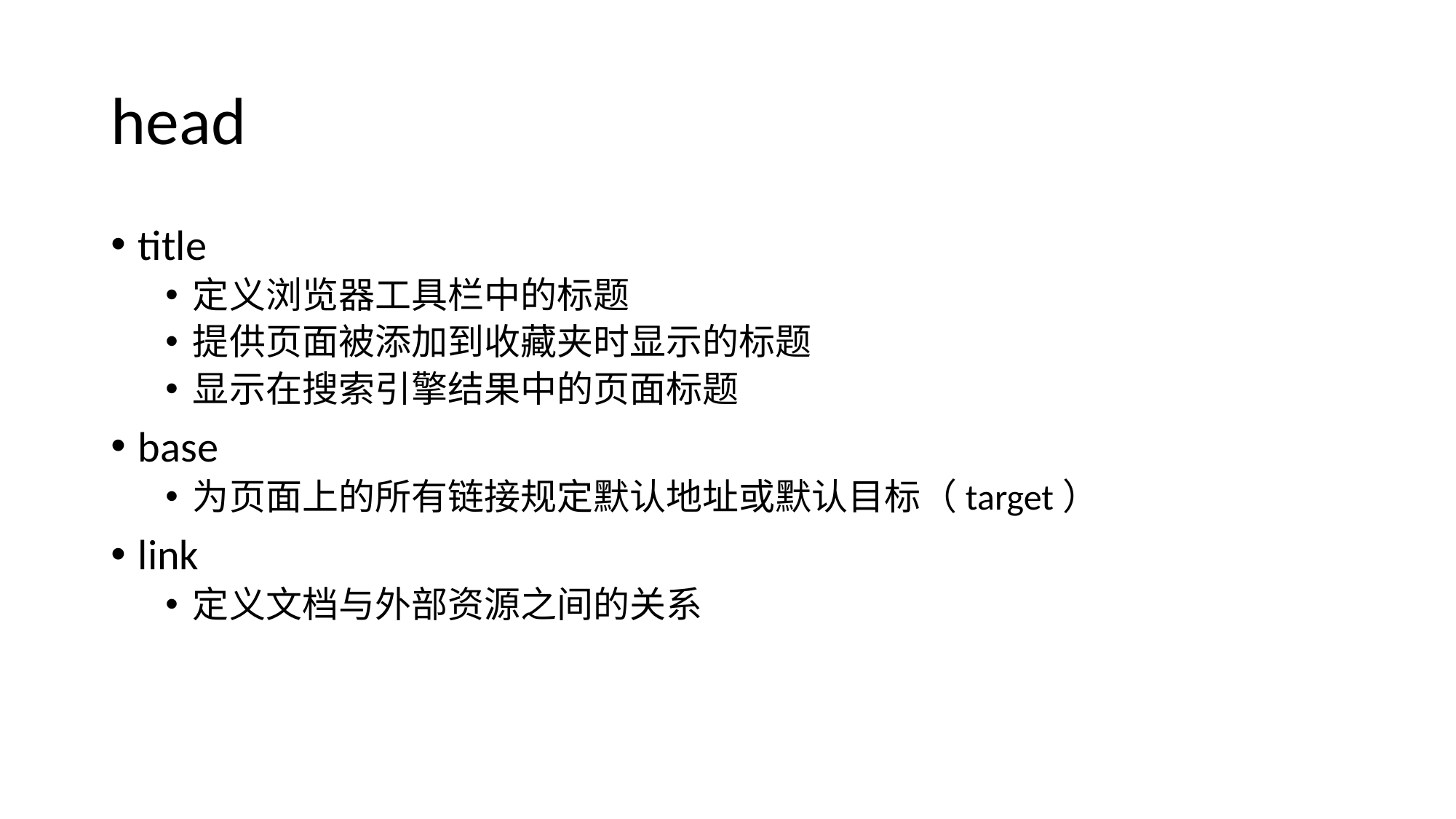

# head
title
定义浏览器工具栏中的标题
提供页面被添加到收藏夹时显示的标题
显示在搜索引擎结果中的页面标题
base
为页面上的所有链接规定默认地址或默认目标（target）
link
定义文档与外部资源之间的关系